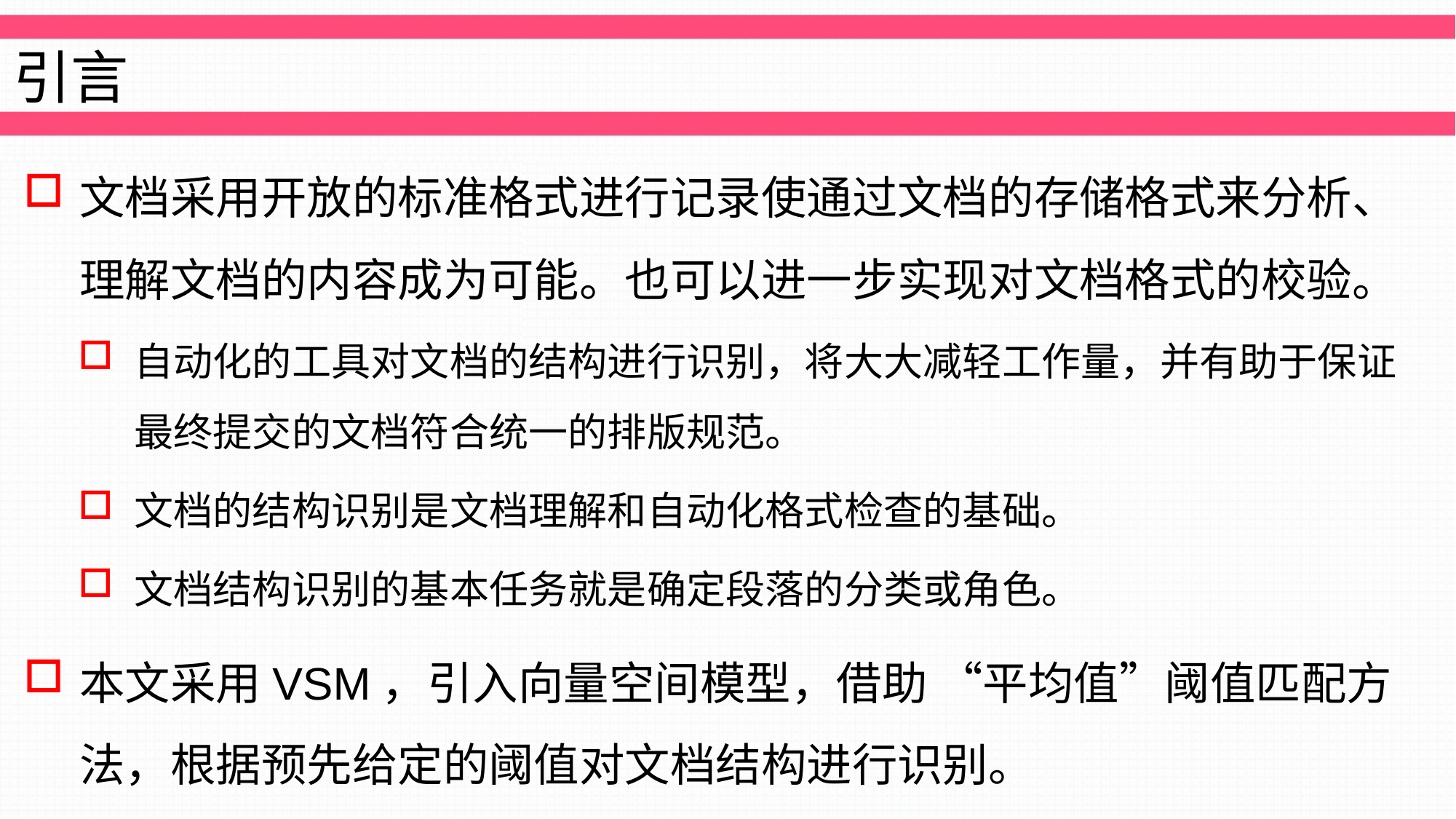

# 引言
文档采用开放的标准格式进行记录使通过文档的存储格式来分析、理解文档的内容成为可能。也可以进一步实现对文档格式的校验。
自动化的工具对文档的结构进行识别，将大大减轻工作量，并有助于保证最终提交的文档符合统一的排版规范。
文档的结构识别是文档理解和自动化格式检查的基础。
文档结构识别的基本任务就是确定段落的分类或角色。
本文采用VSM，引入向量空间模型，借助 “平均值”阈值匹配方法，根据预先给定的阈值对文档结构进行识别。